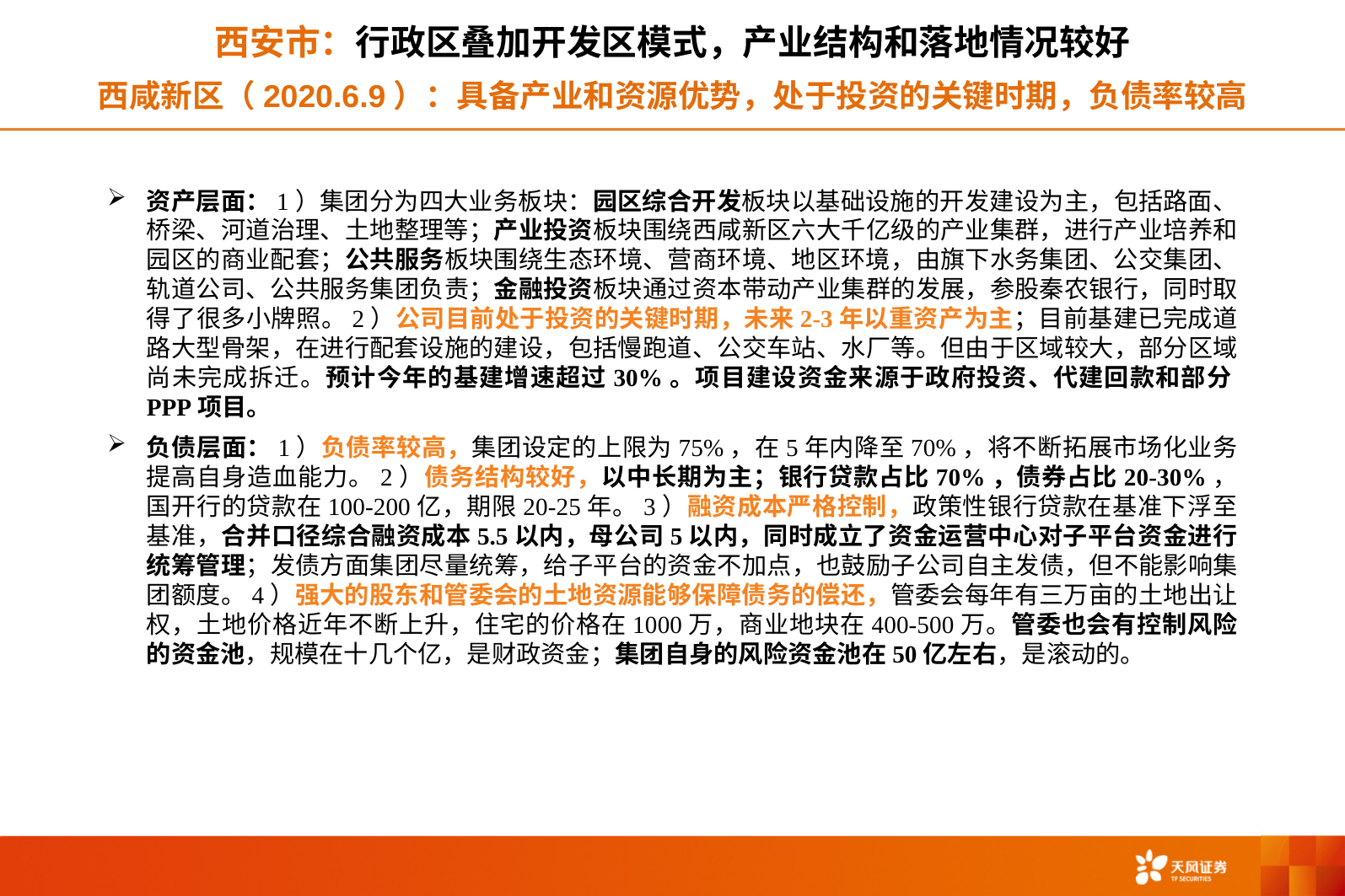

西安市：行政区叠加开发区模式，产业结构和落地情况较好
西咸新区（2020.6.9）：具备产业和资源优势，处于投资的关键时期，负债率较高
资产层面：1）集团分为四大业务板块：园区综合开发板块以基础设施的开发建设为主，包括路面、桥梁、河道治理、土地整理等；产业投资板块围绕西咸新区六大千亿级的产业集群，进行产业培养和园区的商业配套；公共服务板块围绕生态环境、营商环境、地区环境，由旗下水务集团、公交集团、轨道公司、公共服务集团负责；金融投资板块通过资本带动产业集群的发展，参股秦农银行，同时取得了很多小牌照。2）公司目前处于投资的关键时期，未来2-3年以重资产为主；目前基建已完成道路大型骨架，在进行配套设施的建设，包括慢跑道、公交车站、水厂等。但由于区域较大，部分区域尚未完成拆迁。预计今年的基建增速超过30%。项目建设资金来源于政府投资、代建回款和部分PPP项目。
负债层面：1）负债率较高，集团设定的上限为75%，在5年内降至70%，将不断拓展市场化业务提高自身造血能力。2）债务结构较好，以中长期为主；银行贷款占比70%，债券占比20-30%，国开行的贷款在100-200亿，期限20-25年。3）融资成本严格控制，政策性银行贷款在基准下浮至基准，合并口径综合融资成本5.5以内，母公司5以内，同时成立了资金运营中心对子平台资金进行统筹管理；发债方面集团尽量统筹，给子平台的资金不加点，也鼓励子公司自主发债，但不能影响集团额度。4）强大的股东和管委会的土地资源能够保障债务的偿还，管委会每年有三万亩的土地出让权，土地价格近年不断上升，住宅的价格在1000万，商业地块在400-500万。管委也会有控制风险的资金池，规模在十几个亿，是财政资金；集团自身的风险资金池在50亿左右，是滚动的。
14